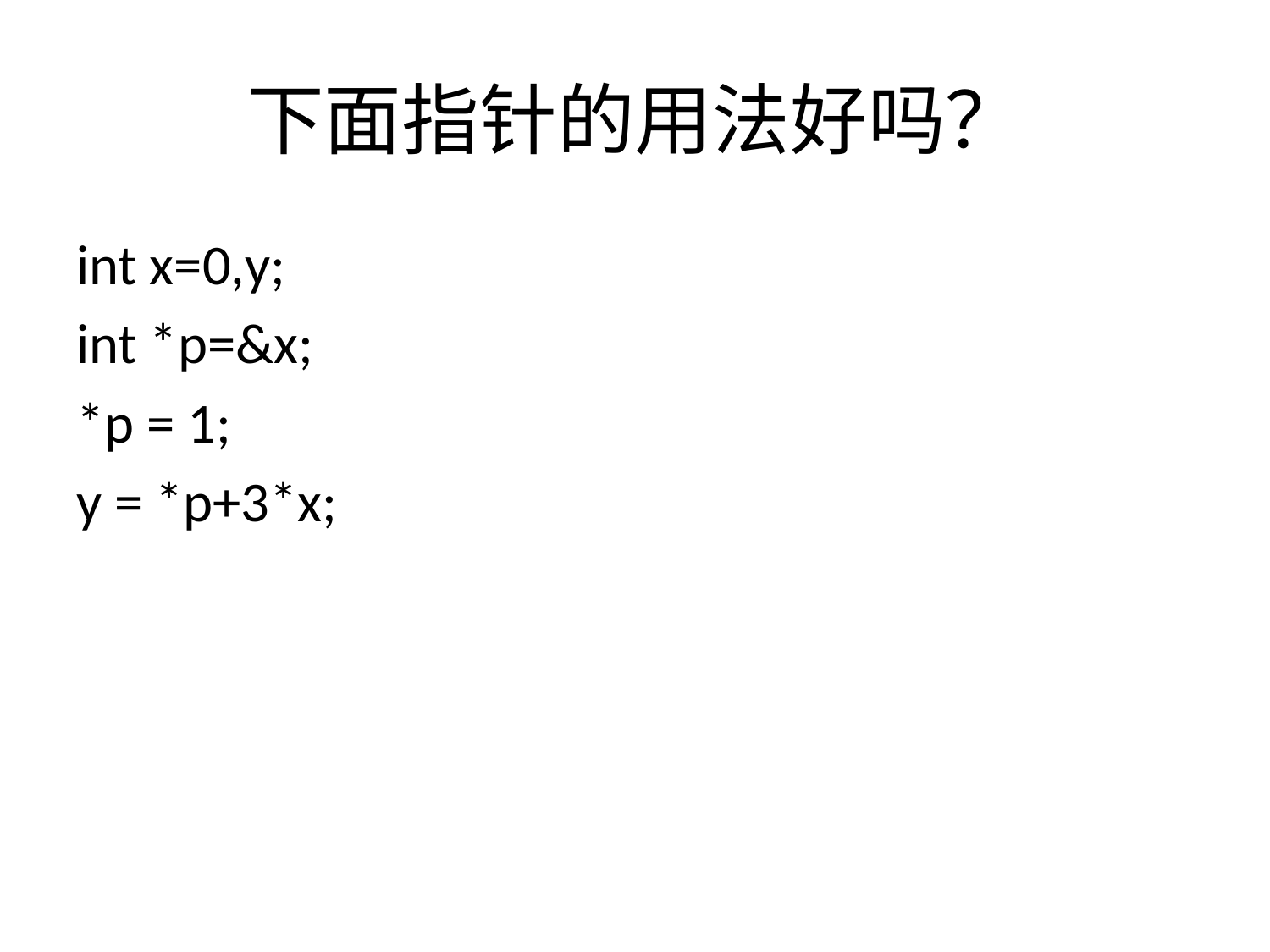

# 下面指针的用法好吗？
int x=0,y;
int *p=&x;
*p = 1;
y = *p+3*x;